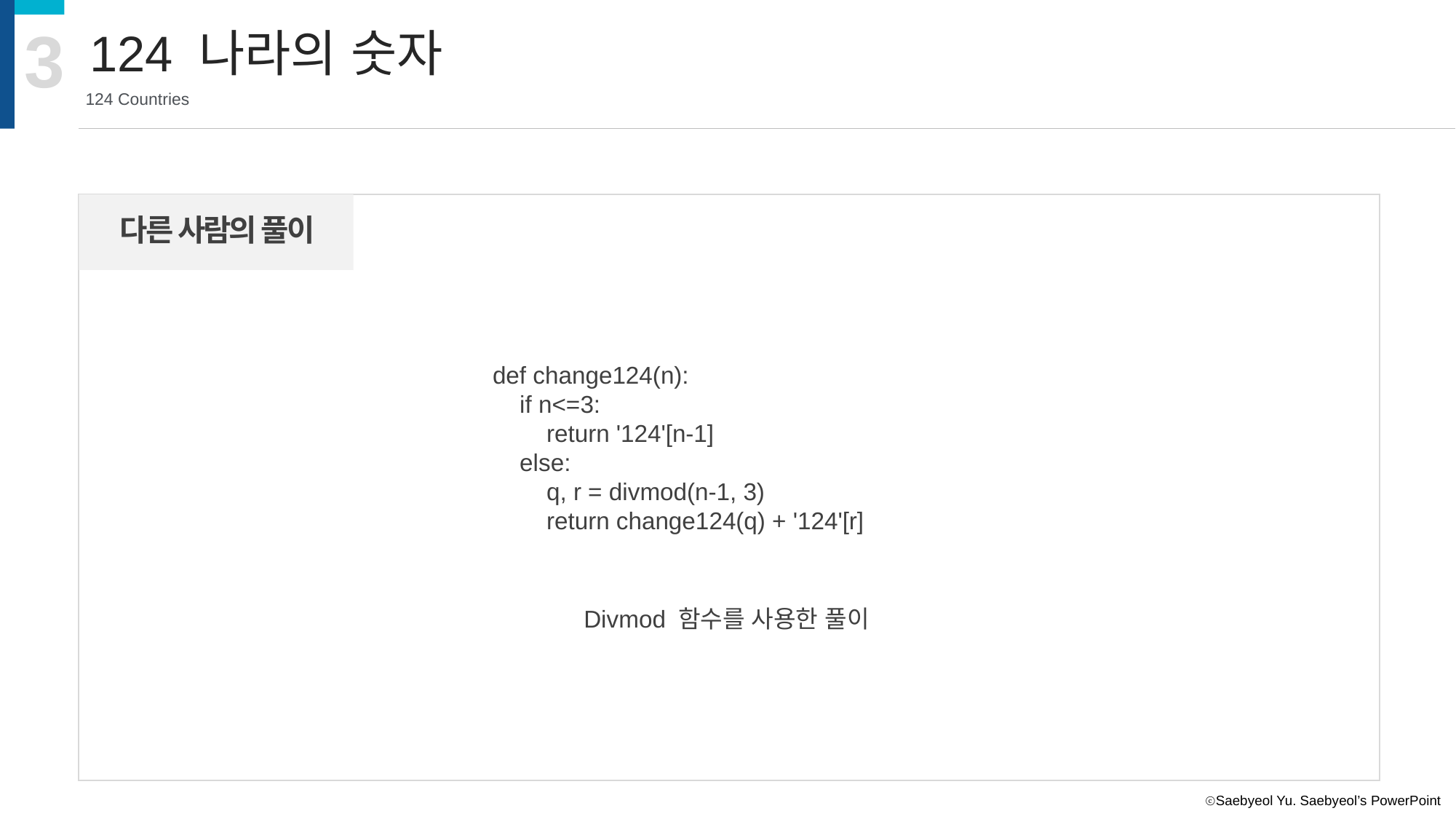

3
124 나라의 숫자
124 Countries

다른 사람의 풀이
def change124(n):
    if n<=3:
        return '124'[n-1]
    else:
        q, r = divmod(n-1, 3)
        return change124(q) + '124'[r]
Divmod 함수를 사용한 풀이